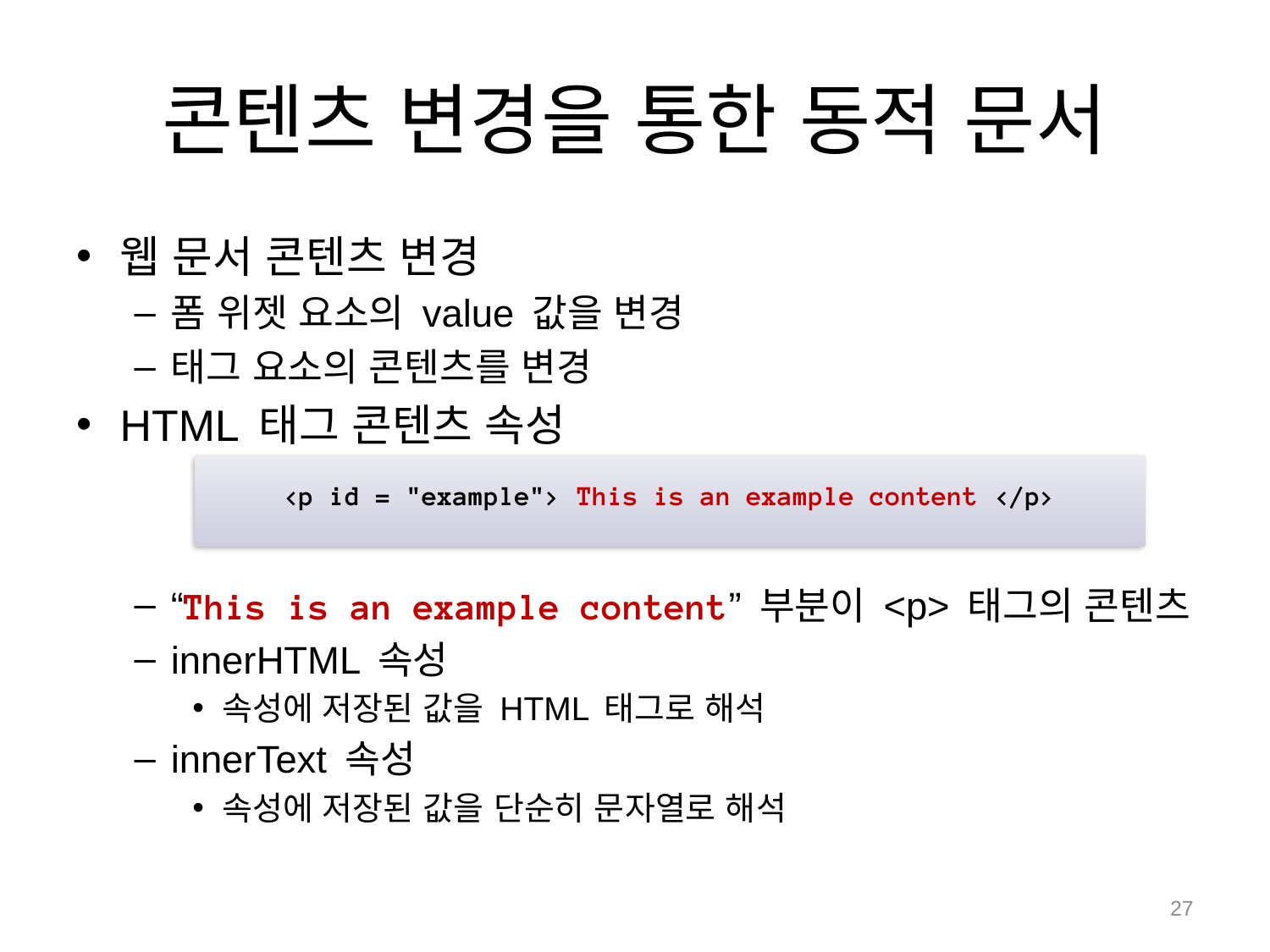

# 콘텐츠 변경을 통한 동적 문서
웹 문서 콘텐츠 변경
폼 위젯 요소의 value 값을 변경
태그 요소의 콘텐츠를 변경
HTML 태그 콘텐츠 속성

“This is an example content” 부분이 <p> 태그의 콘텐츠
innerHTML 속성
속성에 저장된 값을 HTML 태그로 해석
innerText 속성
속성에 저장된 값을 단순히 문자열로 해석

<p id = "example"> This is an example content </p>
27